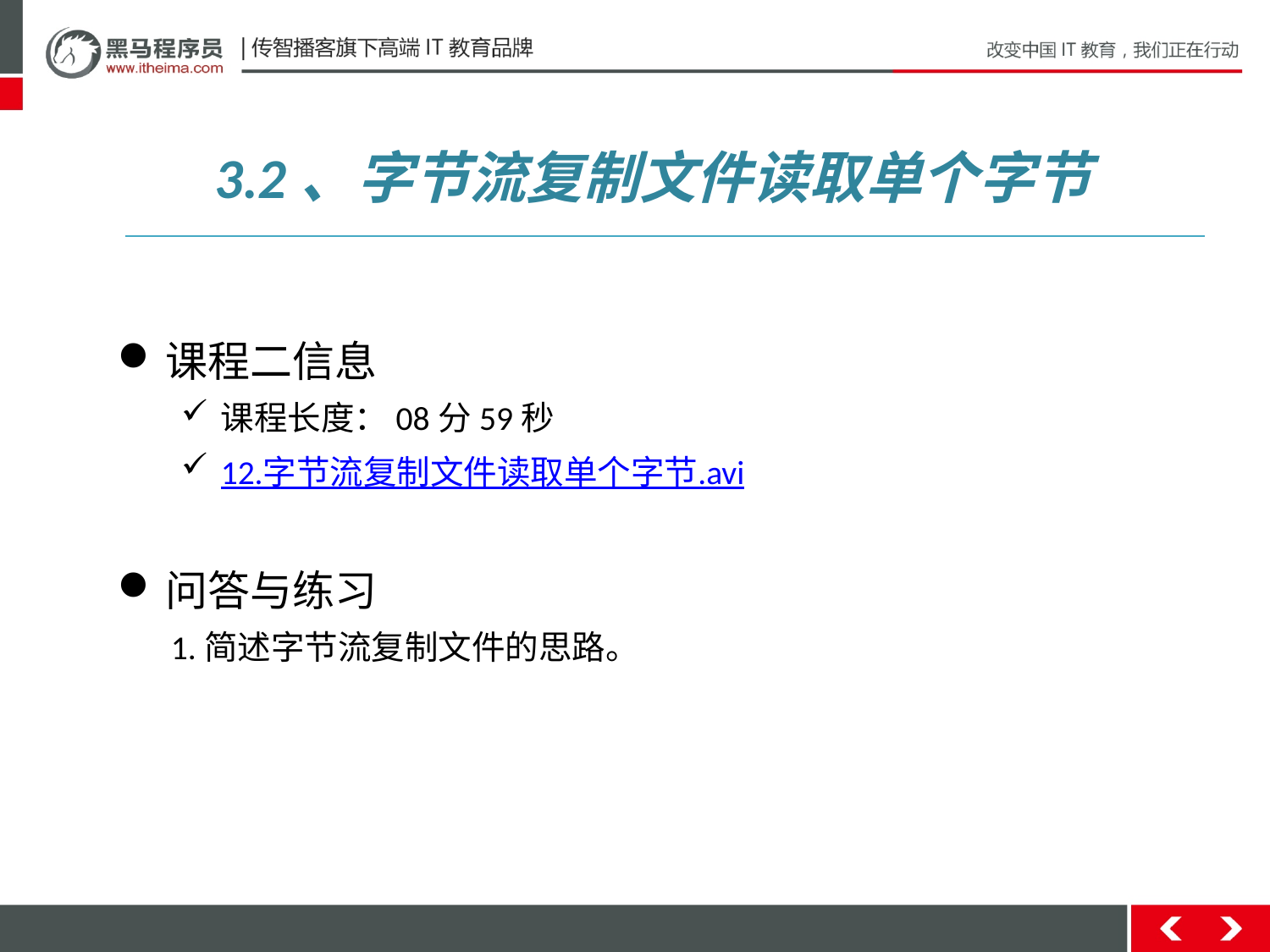

3.2、字节流复制文件读取单个字节

课程二信息
课程长度：08分59秒
12.字节流复制文件读取单个字节.avi

问答与练习
       1.简述字节流复制文件的思路。